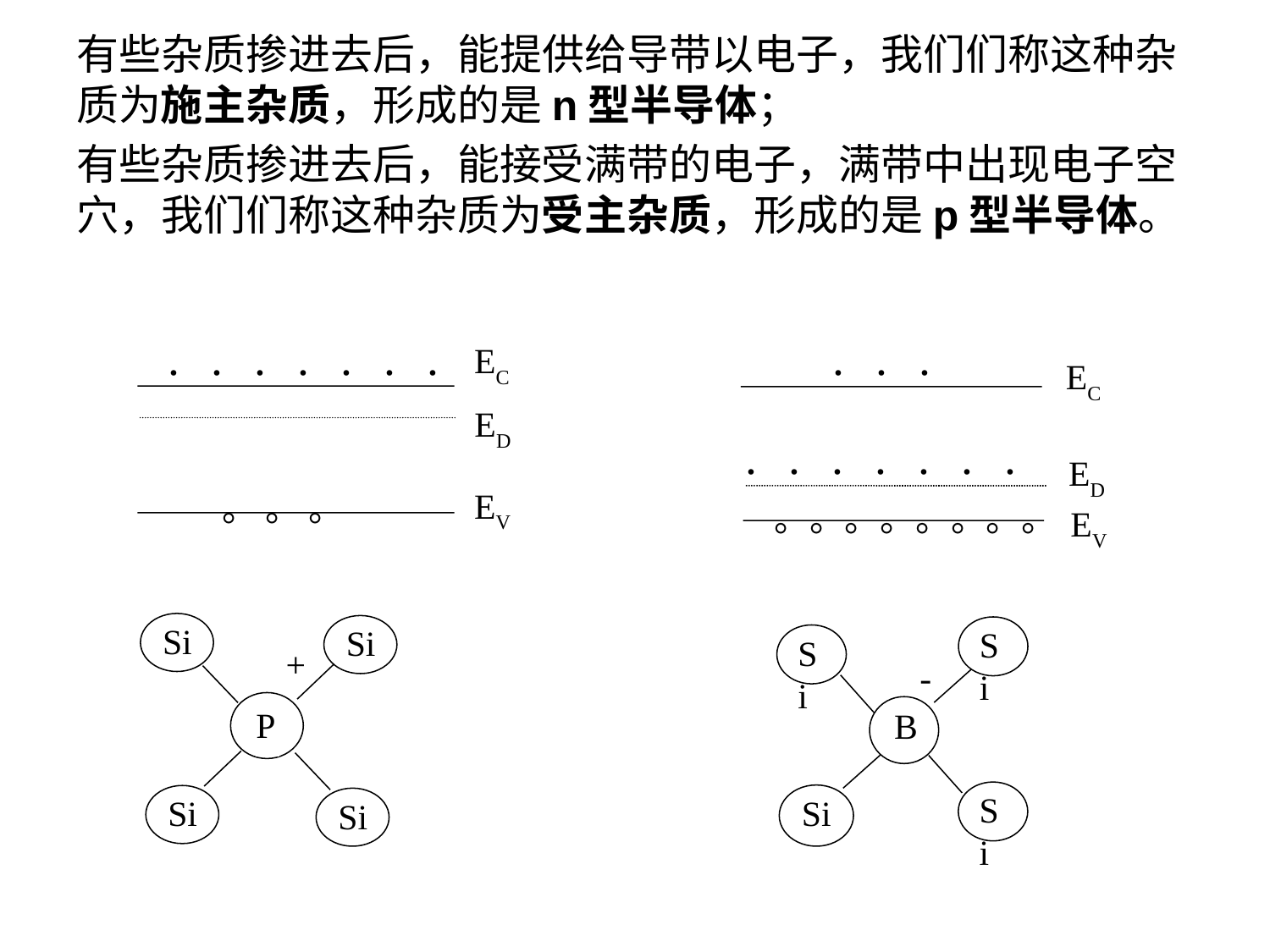

有些杂质掺进去后，能提供给导带以电子，我们们称这种杂质为施主杂质，形成的是n型半导体；
有些杂质掺进去后，能接受满带的电子，满带中出现电子空穴，我们们称这种杂质为受主杂质，形成的是p型半导体。

EC
ED
EV
． ． ． ． ． ． ．

。 。 。

Si

Si
+

P

Si

Si
． ． ．

． ． ． ． ． ． ．

。。。。。。。。

EC
ED
EV

Si

Si
-

B

Si

Si